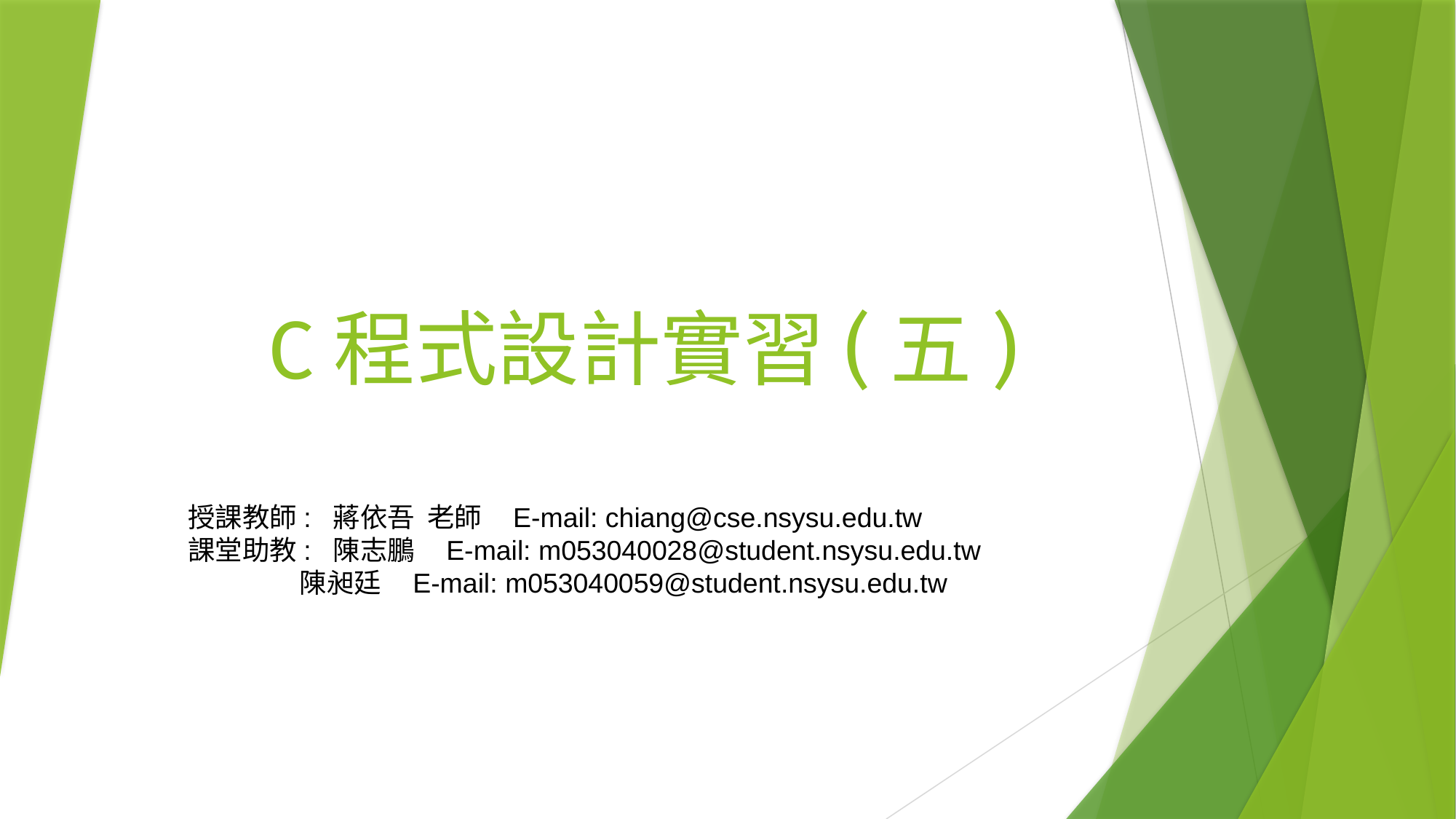

# C程式設計實習(五)
授課教師:  蔣依吾  老師    E-mail: chiang@cse.nsysu.edu.tw
課堂助教:  陳志鵬    E-mail: m053040028@student.nsysu.edu.tw
                 陳昶廷    E-mail: m053040059@student.nsysu.edu.tw